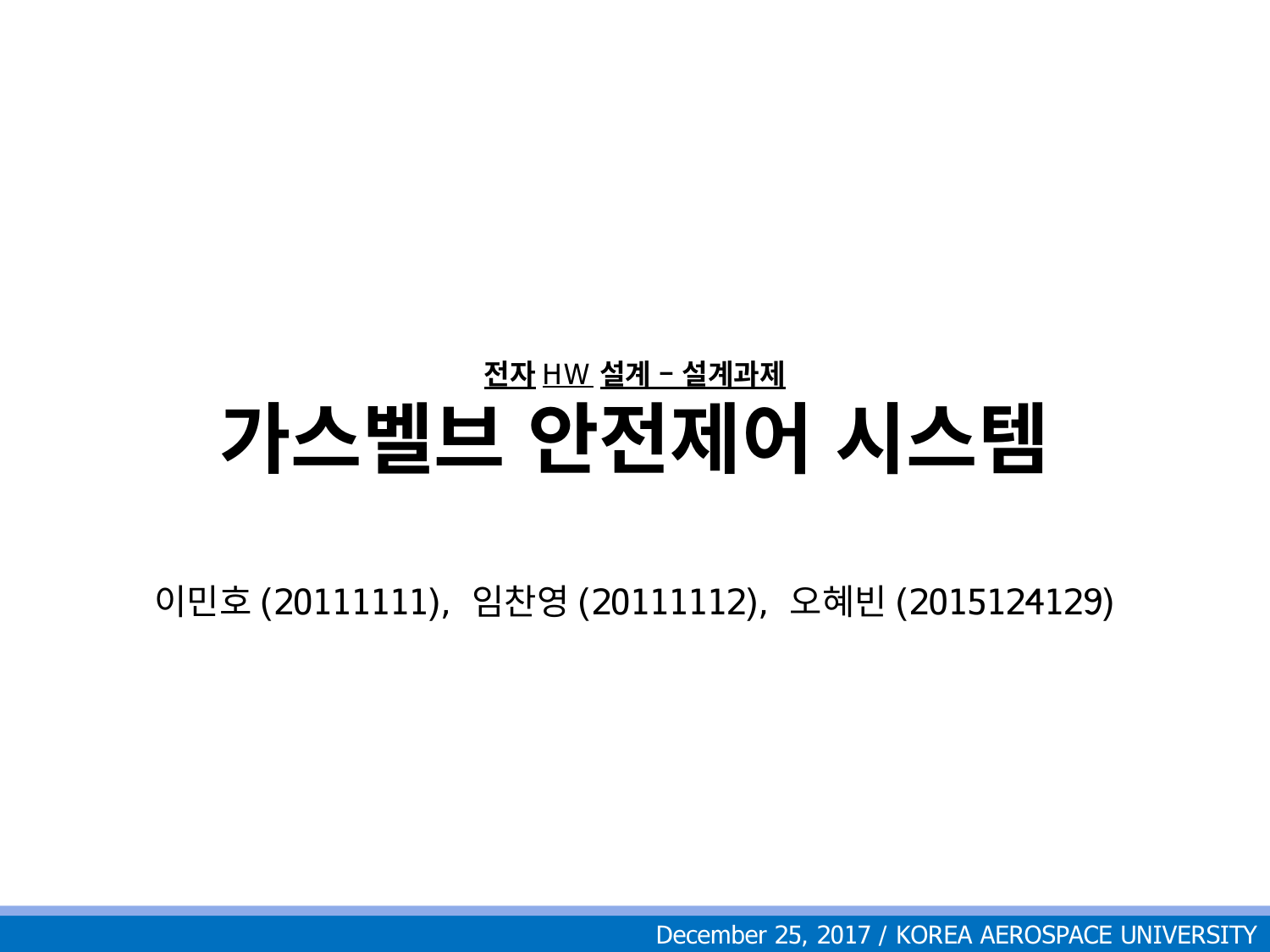

# 전자HW설계 – 설계과제 가스벨브 안전제어 시스템
이민호(20111111), 임찬영(20111112), 오혜빈(2015124129)